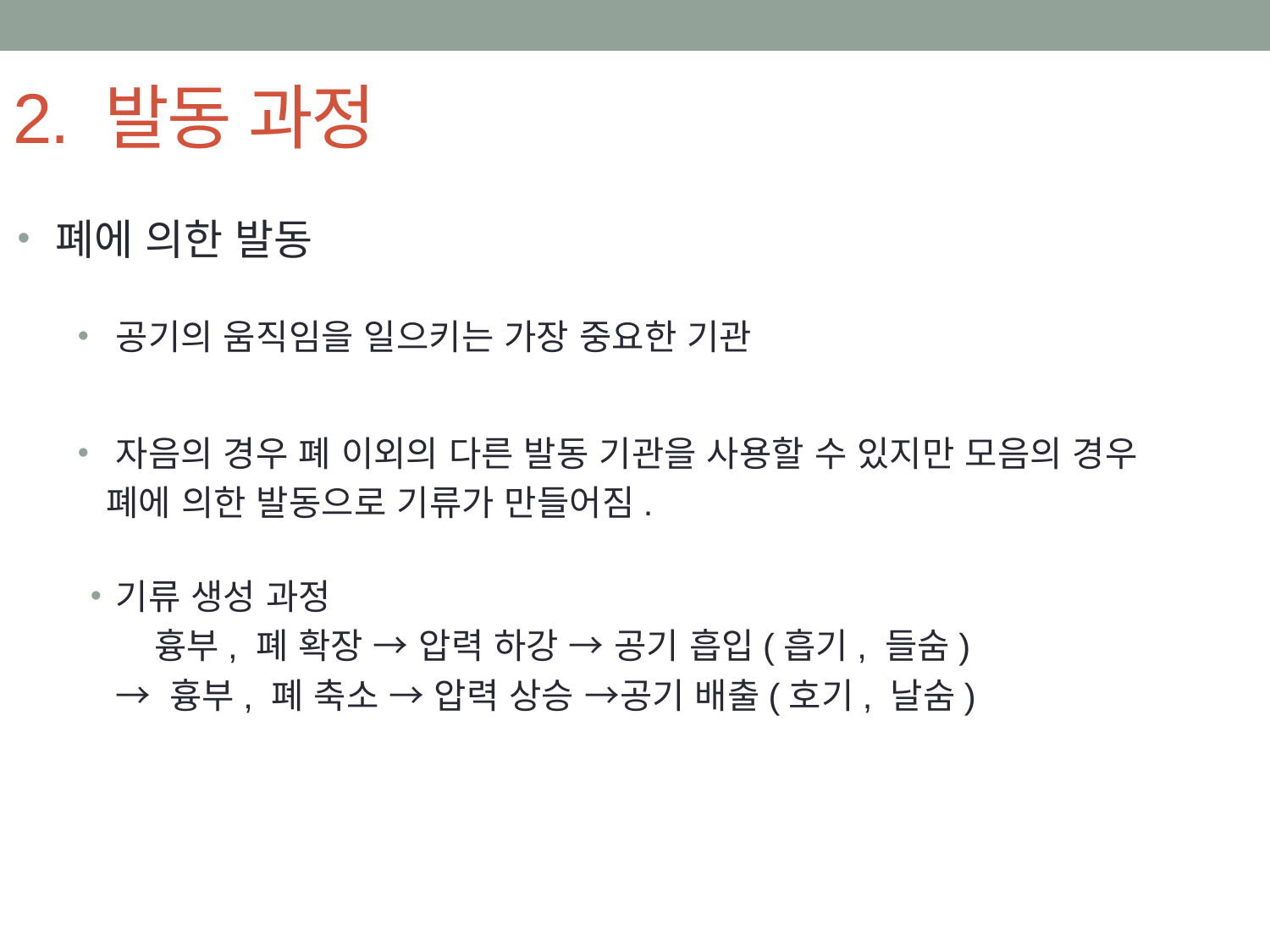

# 2. 발동 과정
폐에 의한 발동

공기의 움직임을 일으키는 가장 중요한 기관

자음의 경우 폐 이외의 다른 발동 기관을 사용할 수 있지만 모음의 경우
  폐에 의한 발동으로 기류가 만들어짐.

기류 생성 과정
   흉부, 폐 확장 → 압력 하강 → 공기 흡입(흡기, 들숨)
→ 흉부, 폐 축소 → 압력 상승 →공기 배출(호기, 날숨)